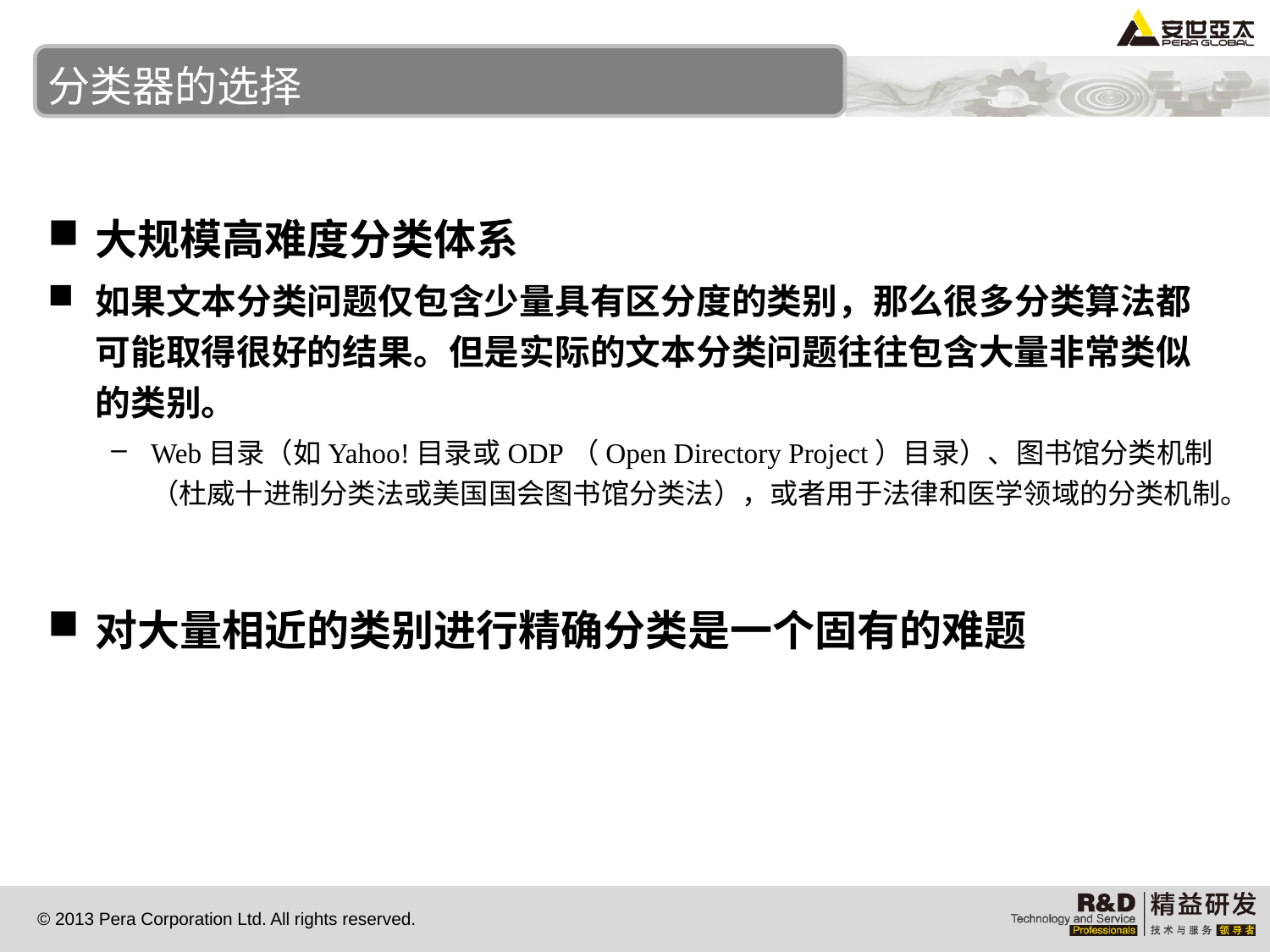

# 分类器的选择
大规模高难度分类体系
如果文本分类问题仅包含少量具有区分度的类别，那么很多分类算法都可能取得很好的结果。但是实际的文本分类问题往往包含大量非常类似的类别。
Web目录（如Yahoo!目录或ODP（Open Directory Project）目录）、图书馆分类机制（杜威十进制分类法或美国国会图书馆分类法），或者用于法律和医学领域的分类机制。

对大量相近的类别进行精确分类是一个固有的难题